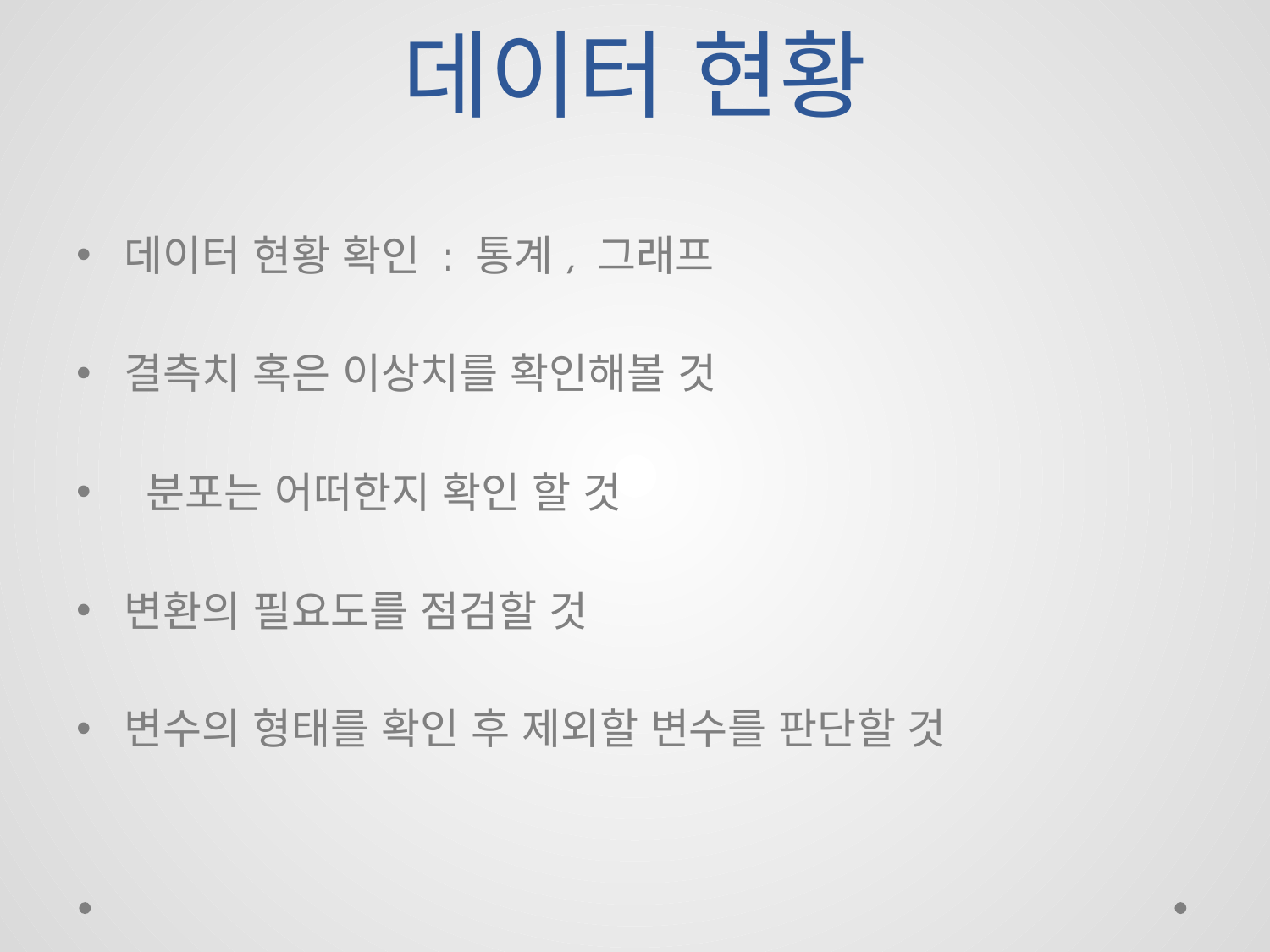

# 데이터 현황
데이터 현황 확인 : 통계, 그래프

결측치 혹은 이상치를 확인해볼 것

 분포는 어떠한지 확인 할 것

변환의 필요도를 점검할 것

변수의 형태를 확인 후 제외할 변수를 판단할 것